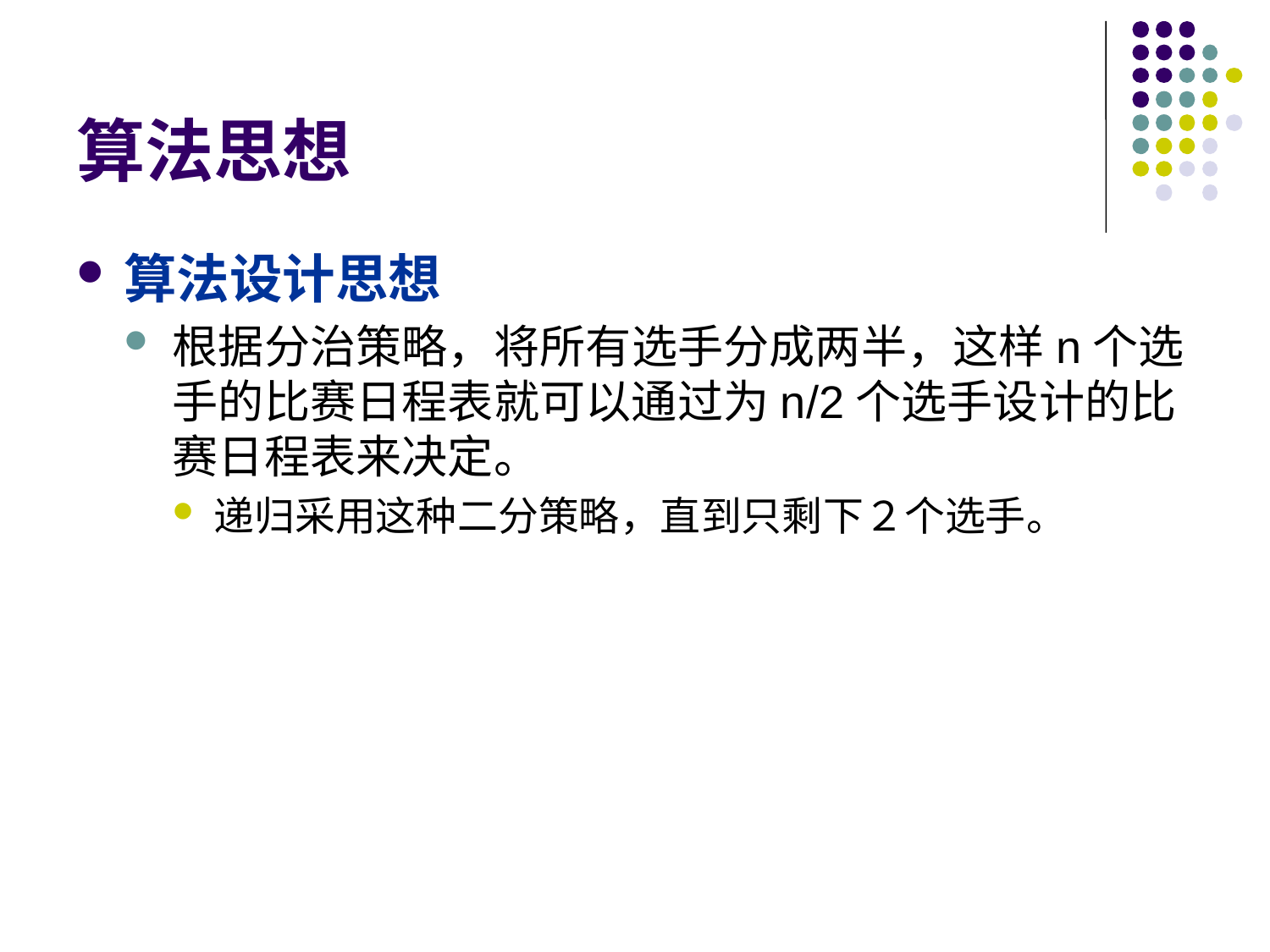

# 算法思想
算法设计思想
根据分治策略，将所有选手分成两半，这样n个选手的比赛日程表就可以通过为n/2个选手设计的比赛日程表来决定。
递归采用这种二分策略，直到只剩下２个选手。